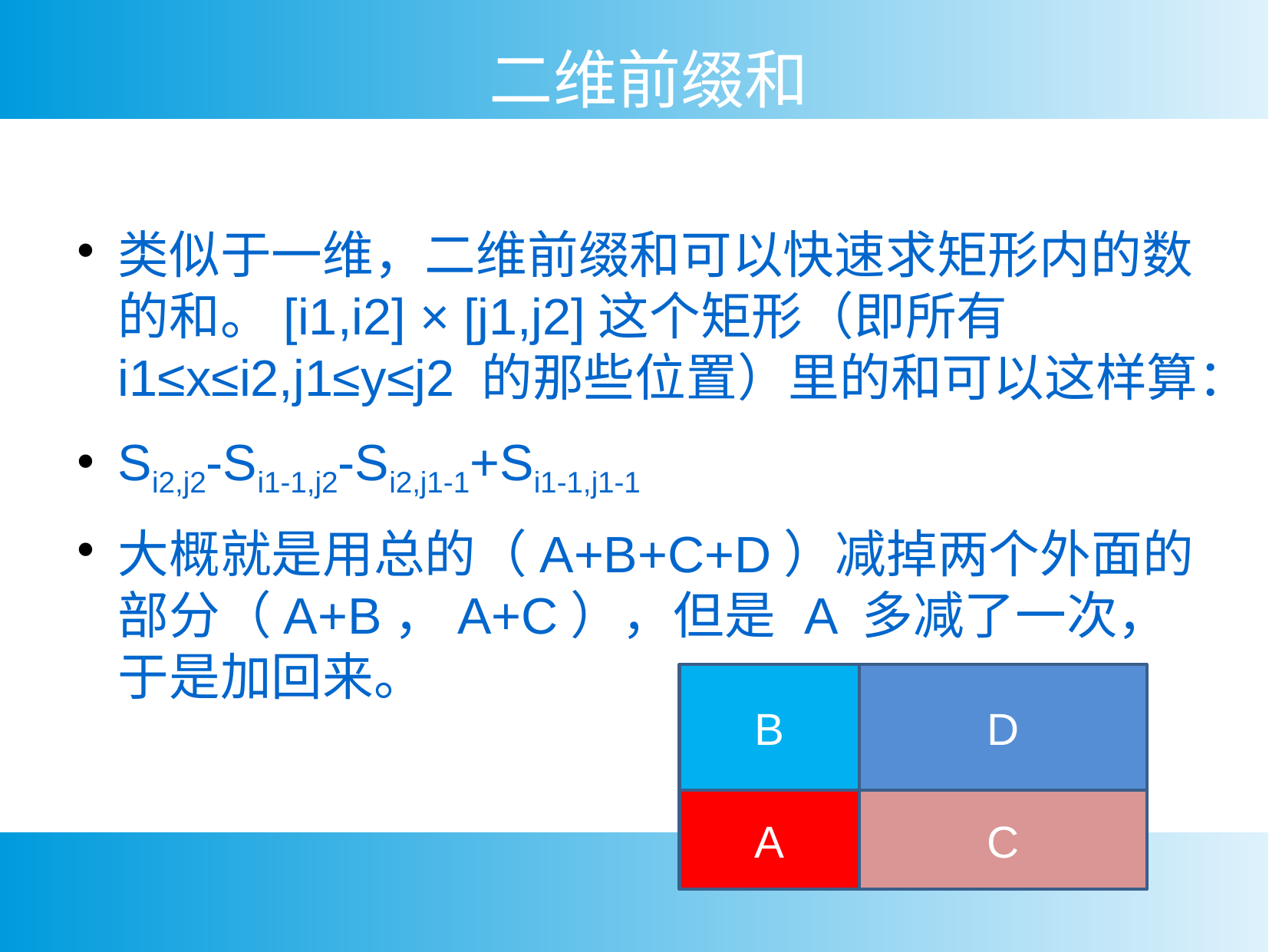

二维前缀和
类似于一维，二维前缀和可以快速求矩形内的数的和。[i1,i2] × [j1,j2]这个矩形（即所有 i1≤x≤i2,j1≤y≤j2 的那些位置）里的和可以这样算：
Si2,j2-Si1-1,j2-Si2,j1-1+Si1-1,j1-1
大概就是用总的（A+B+C+D）减掉两个外面的部分（A+B，A+C），但是 A 多减了一次，于是加回来。
B
D
A
C